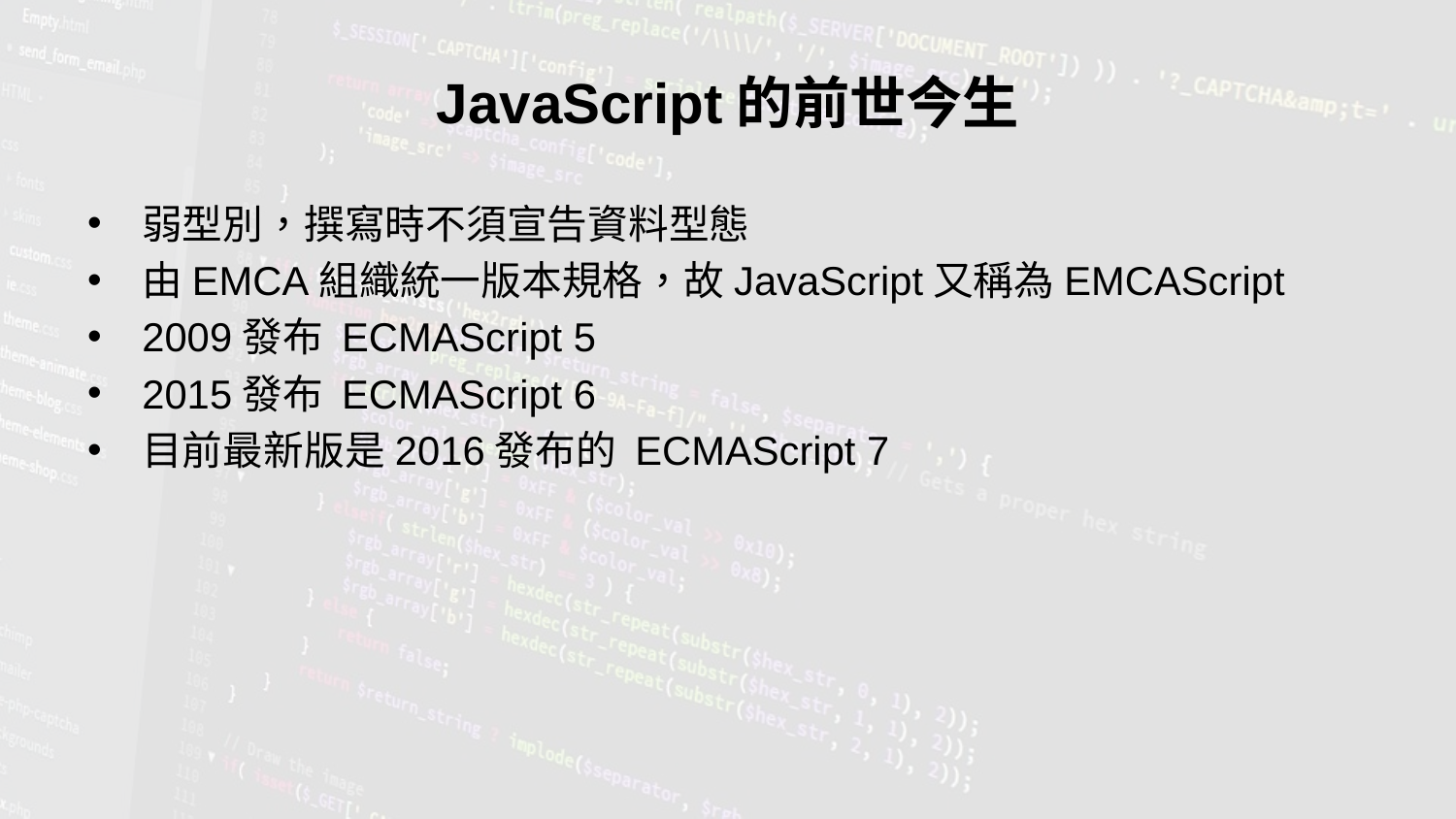

# JavaScript的前世今生
弱型別，撰寫時不須宣告資料型態
由EMCA組織統一版本規格，故JavaScript又稱為EMCAScript
2009發布 ECMAScript 5
2015發布 ECMAScript 6
目前最新版是2016發布的 ECMAScript 7